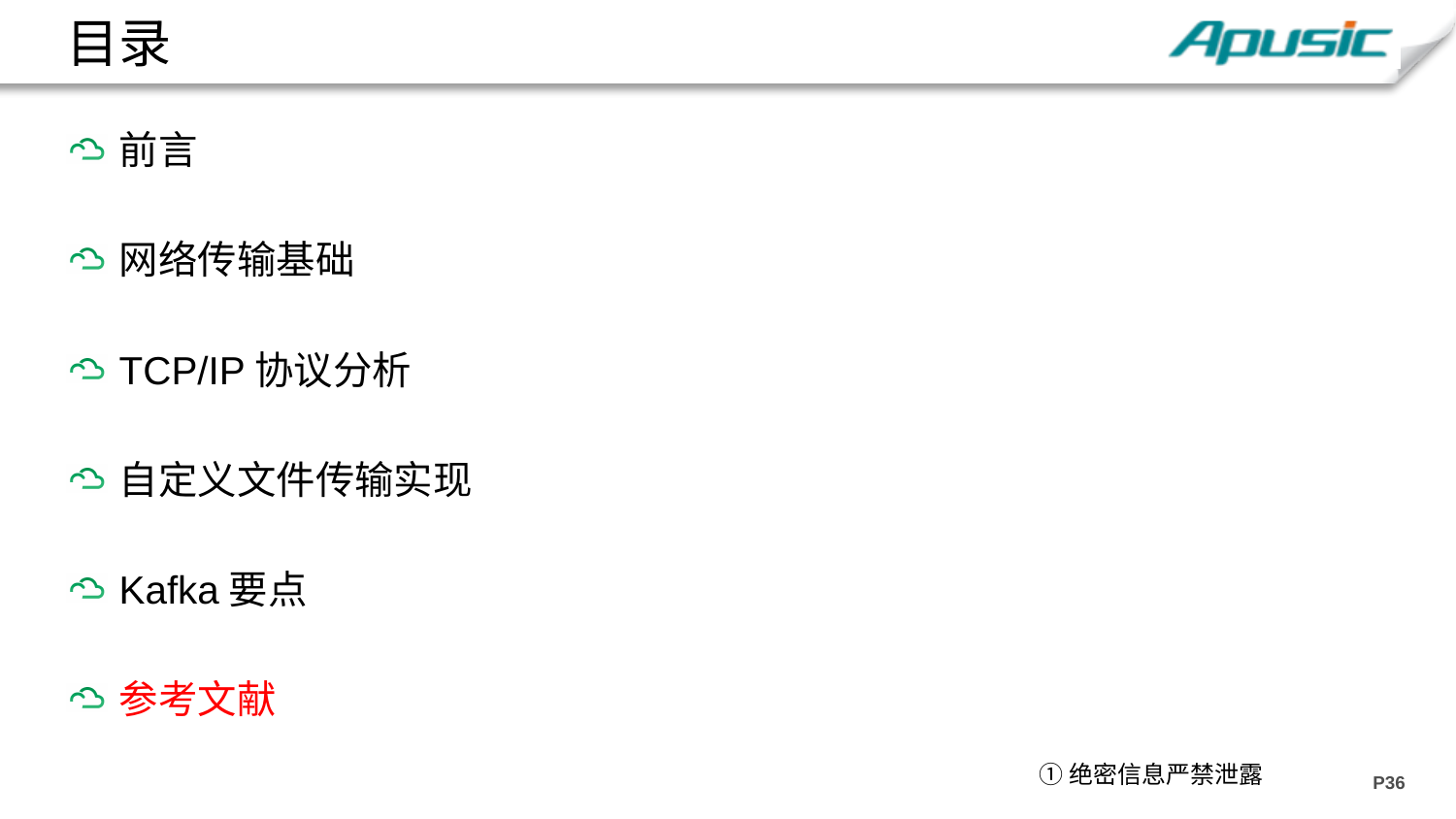

# 目录
前言

网络传输基础

TCP/IP协议分析

自定义文件传输实现

Kafka要点

参考文献